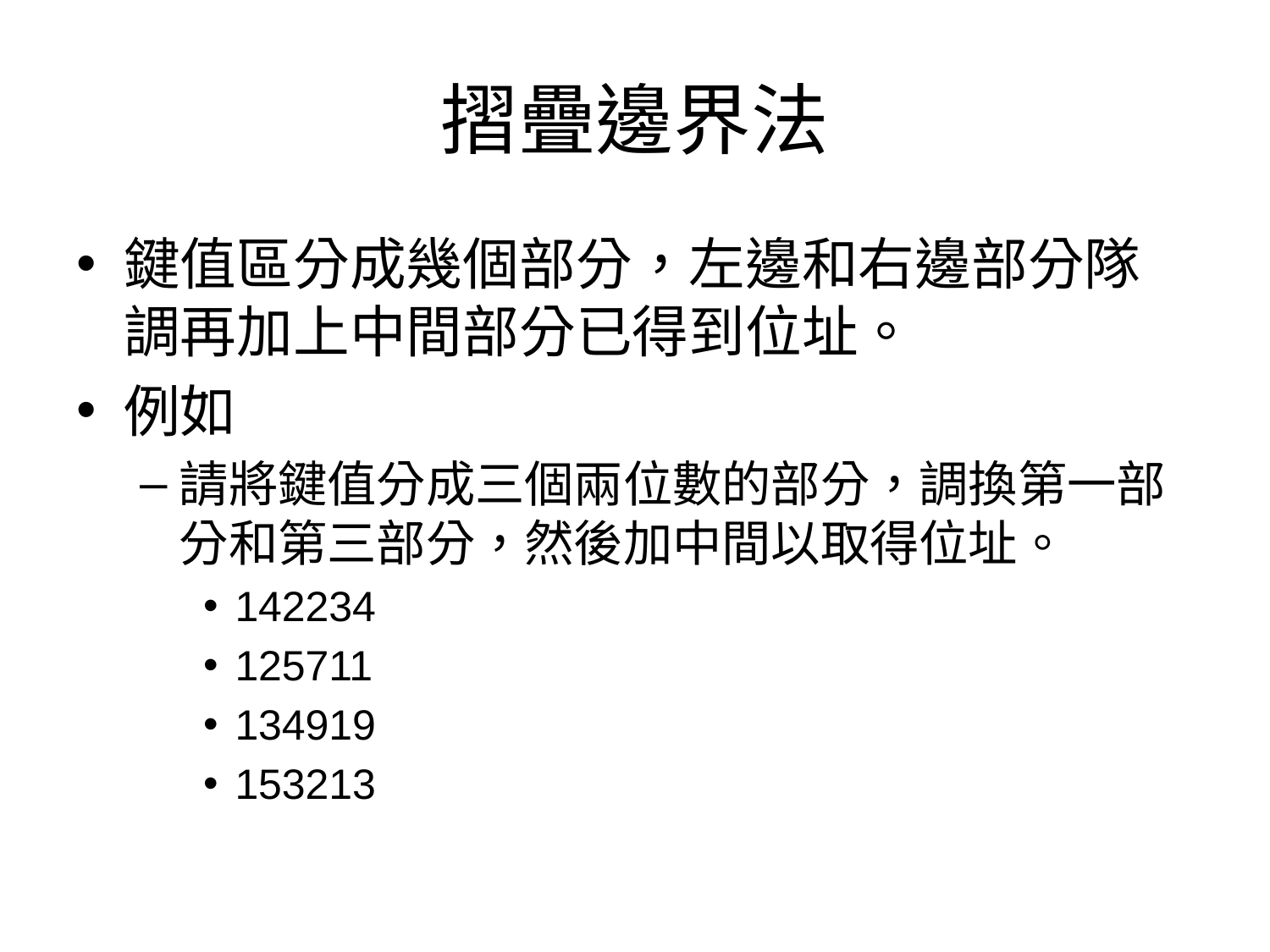

# 摺疊邊界法
鍵值區分成幾個部分，左邊和右邊部分隊調再加上中間部分已得到位址。
例如
請將鍵值分成三個兩位數的部分，調換第一部分和第三部分，然後加中間以取得位址。
142234
125711
134919
153213